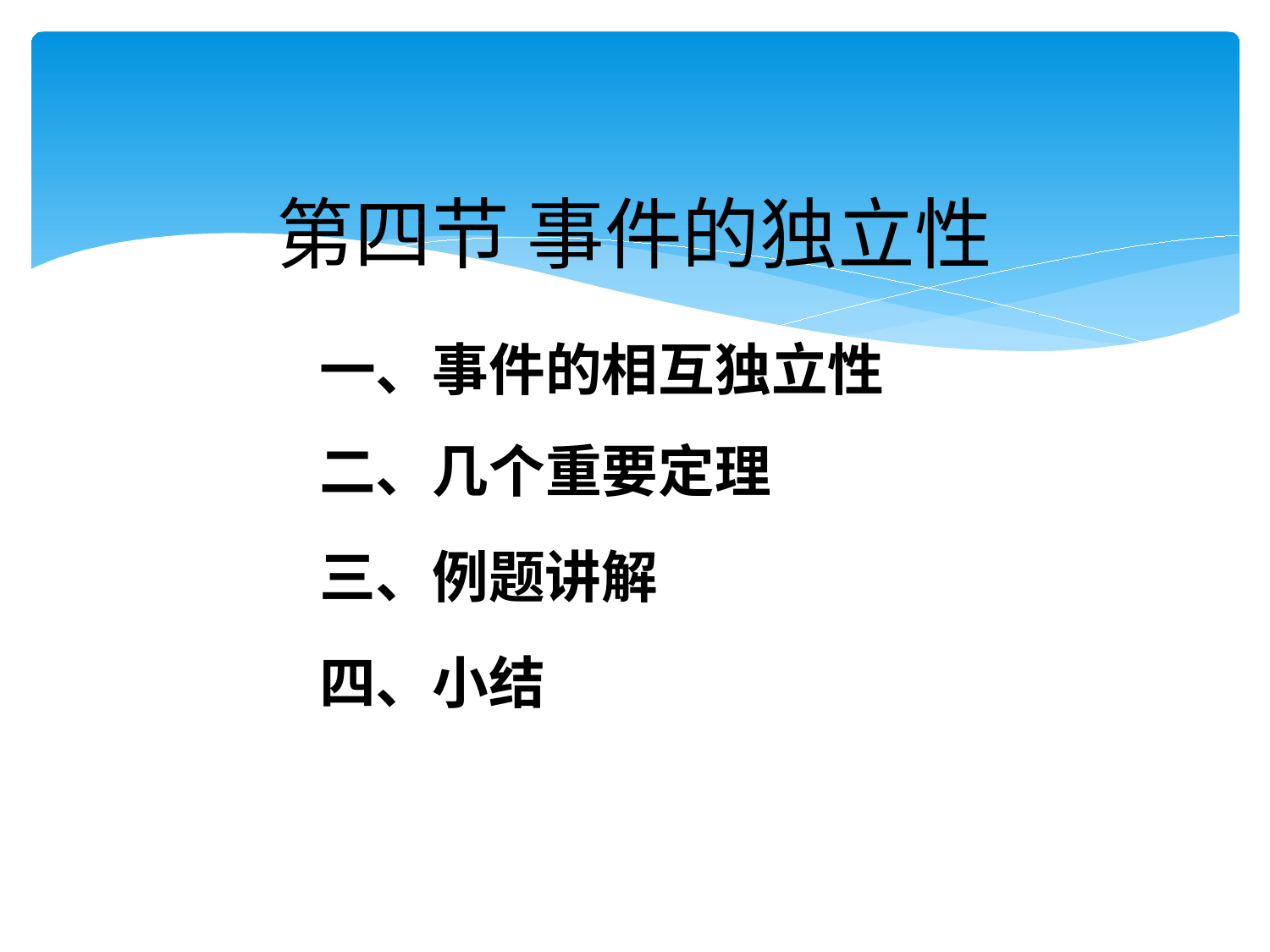

# 第四节 事件的独立性
一、事件的相互独立性

二、几个重要定理

三、例题讲解

四、小结